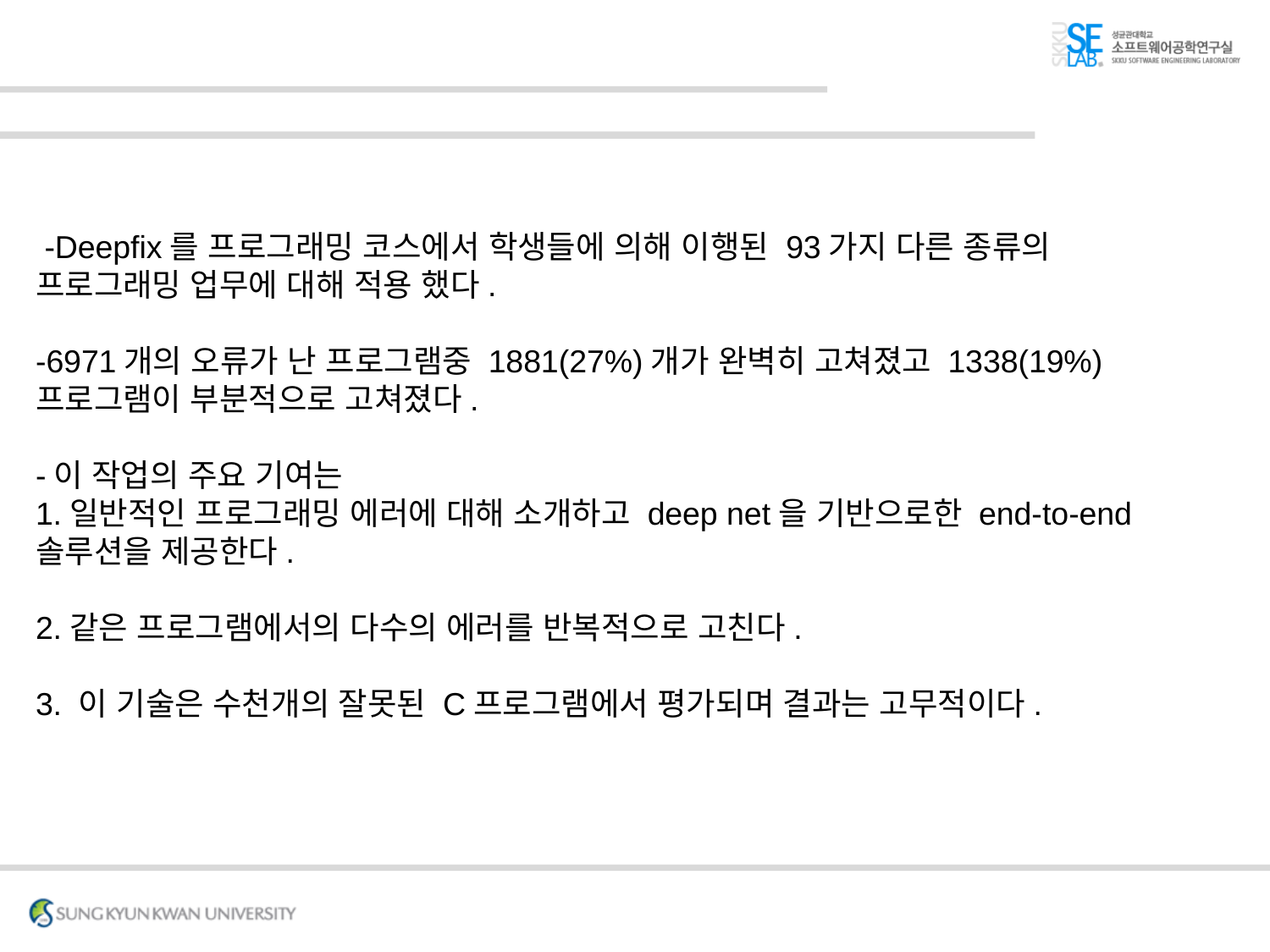

#

 -Deepfix를 프로그래밍 코스에서 학생들에 의해 이행된 93가지 다른 종류의 프로그래밍 업무에 대해 적용 했다.

-6971개의 오류가 난 프로그램중 1881(27%)개가 완벽히 고쳐졌고 1338(19%) 프로그램이 부분적으로 고쳐졌다.

-이 작업의 주요 기여는
1.일반적인 프로그래밍 에러에 대해 소개하고 deep net을 기반으로한 end-to-end 솔루션을 제공한다.

2.같은 프로그램에서의 다수의 에러를 반복적으로 고친다.

3. 이 기술은 수천개의 잘못된 C프로그램에서 평가되며 결과는 고무적이다.